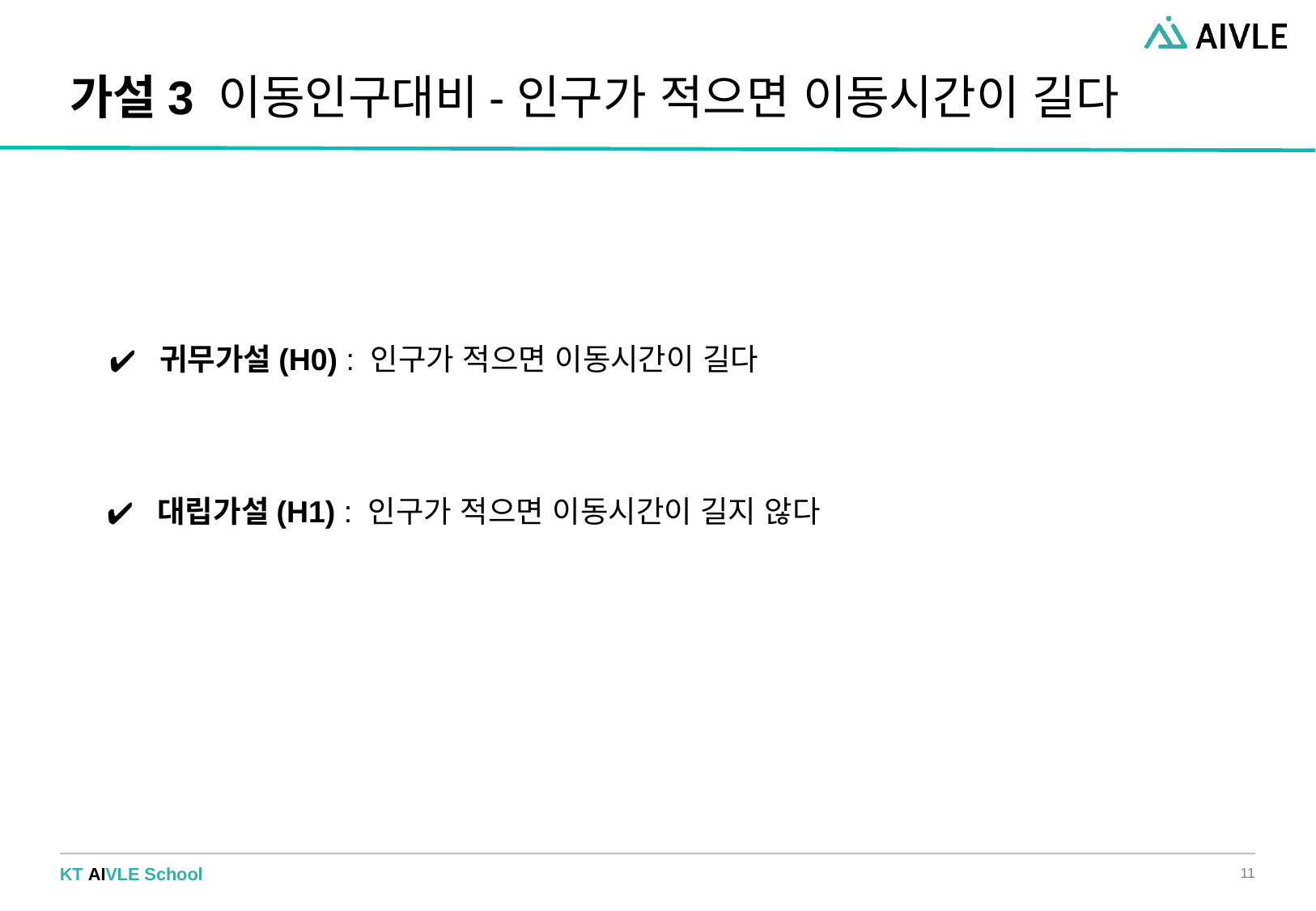

# 가설3 이동인구대비-인구가 적으면 이동시간이 길다
귀무가설(H0) : 인구가 적으면 이동시간이 길다
대립가설(H1) : 인구가 적으면 이동시간이 길지 않다